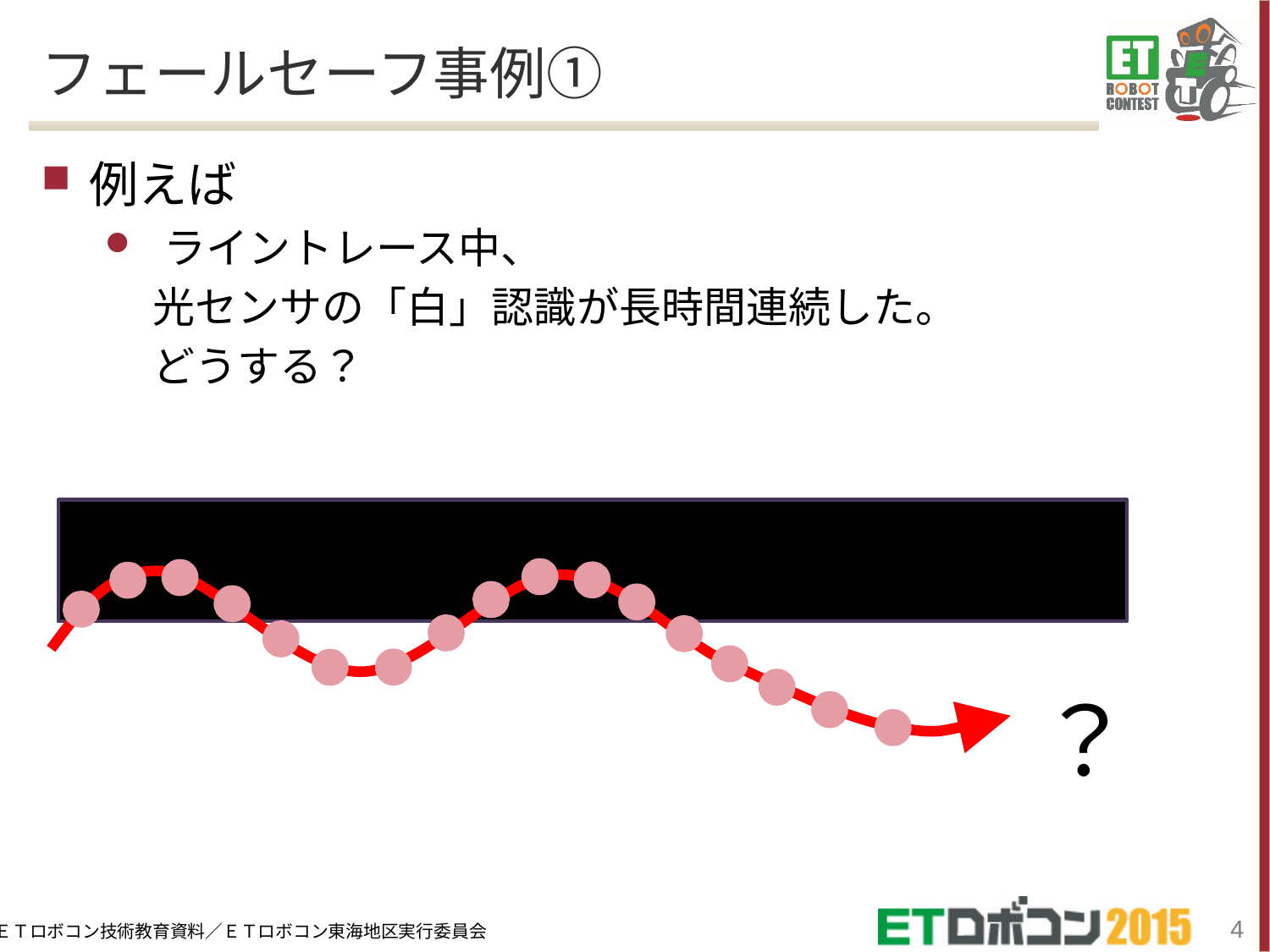

# フェールセーフ事例①
例えば
 ライントレース中、
    光センサの「白」認識が長時間連続した。
    どうする？

？

4